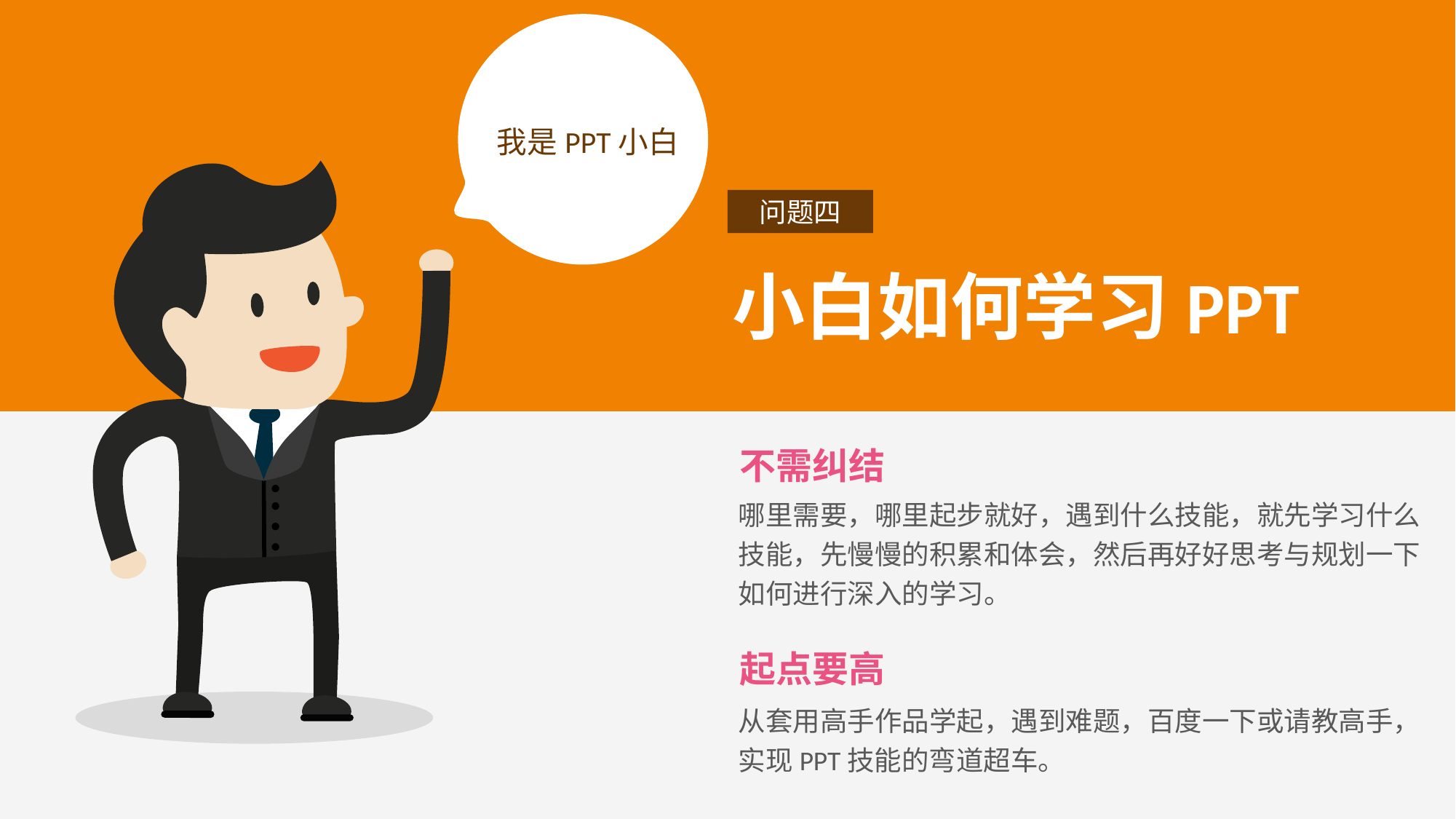

我是PPT小白

问题四
小白如何学习PPT
不需纠结
哪里需要，哪里起步就好，遇到什么技能，就先学习什么技能，先慢慢的积累和体会，然后再好好思考与规划一下如何进行深入的学习。
起点要高
从套用高手作品学起，遇到难题，百度一下或请教高手，实现PPT技能的弯道超车。